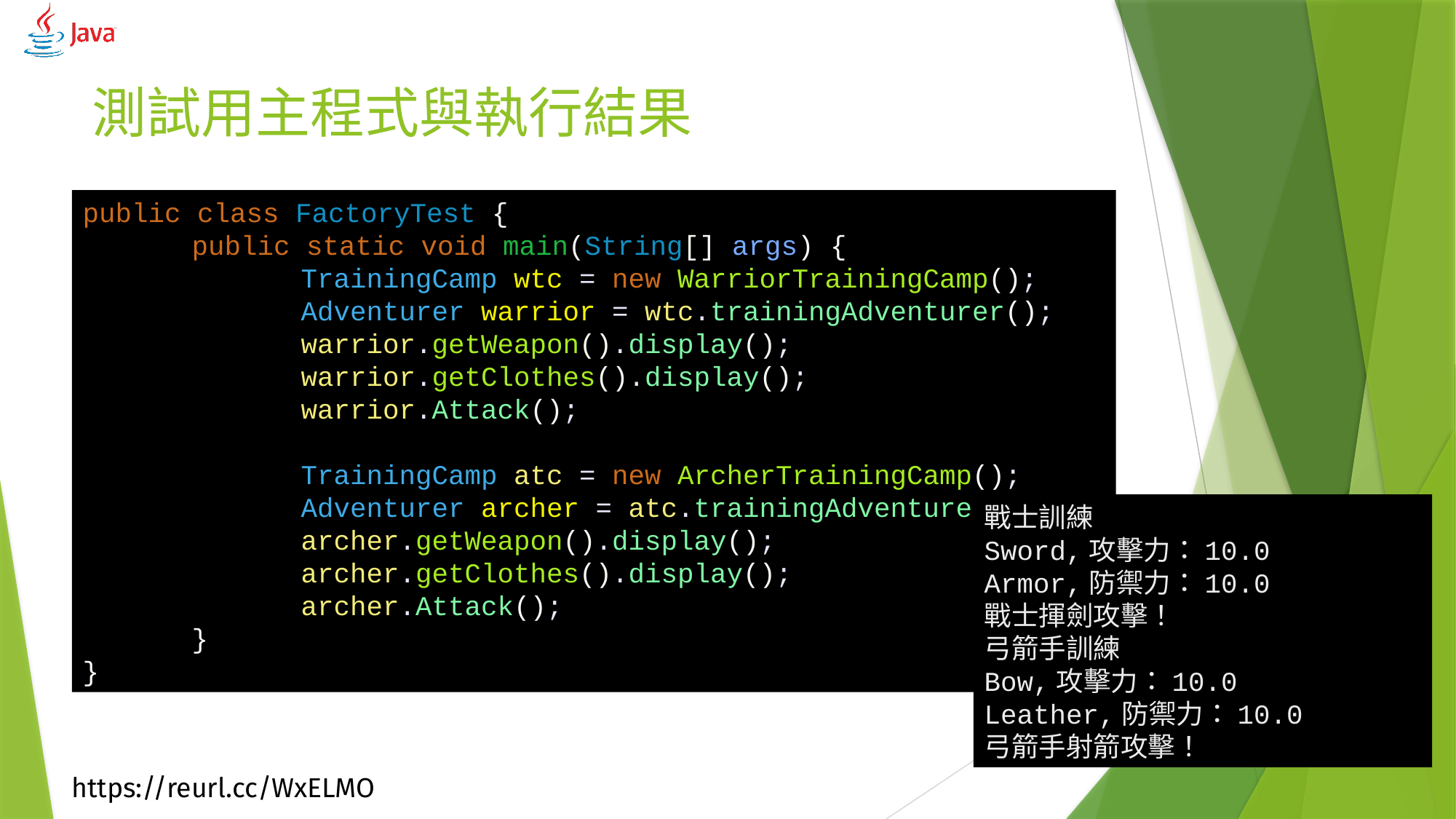

# 測試用主程式與執行結果
public class FactoryTest {
	public static void main(String[] args) {
		TrainingCamp wtc = new WarriorTrainingCamp();
		Adventurer warrior = wtc.trainingAdventurer();
		warrior.getWeapon().display();
		warrior.getClothes().display();
		warrior.Attack();

		TrainingCamp atc = new ArcherTrainingCamp();
		Adventurer archer = atc.trainingAdventurer();
		archer.getWeapon().display();
		archer.getClothes().display();
		archer.Attack();
	}
}
戰士訓練
Sword,攻擊力：10.0
Armor,防禦力：10.0
戰士揮劍攻擊！
弓箭手訓練
Bow,攻擊力：10.0
Leather,防禦力：10.0
弓箭手射箭攻擊！